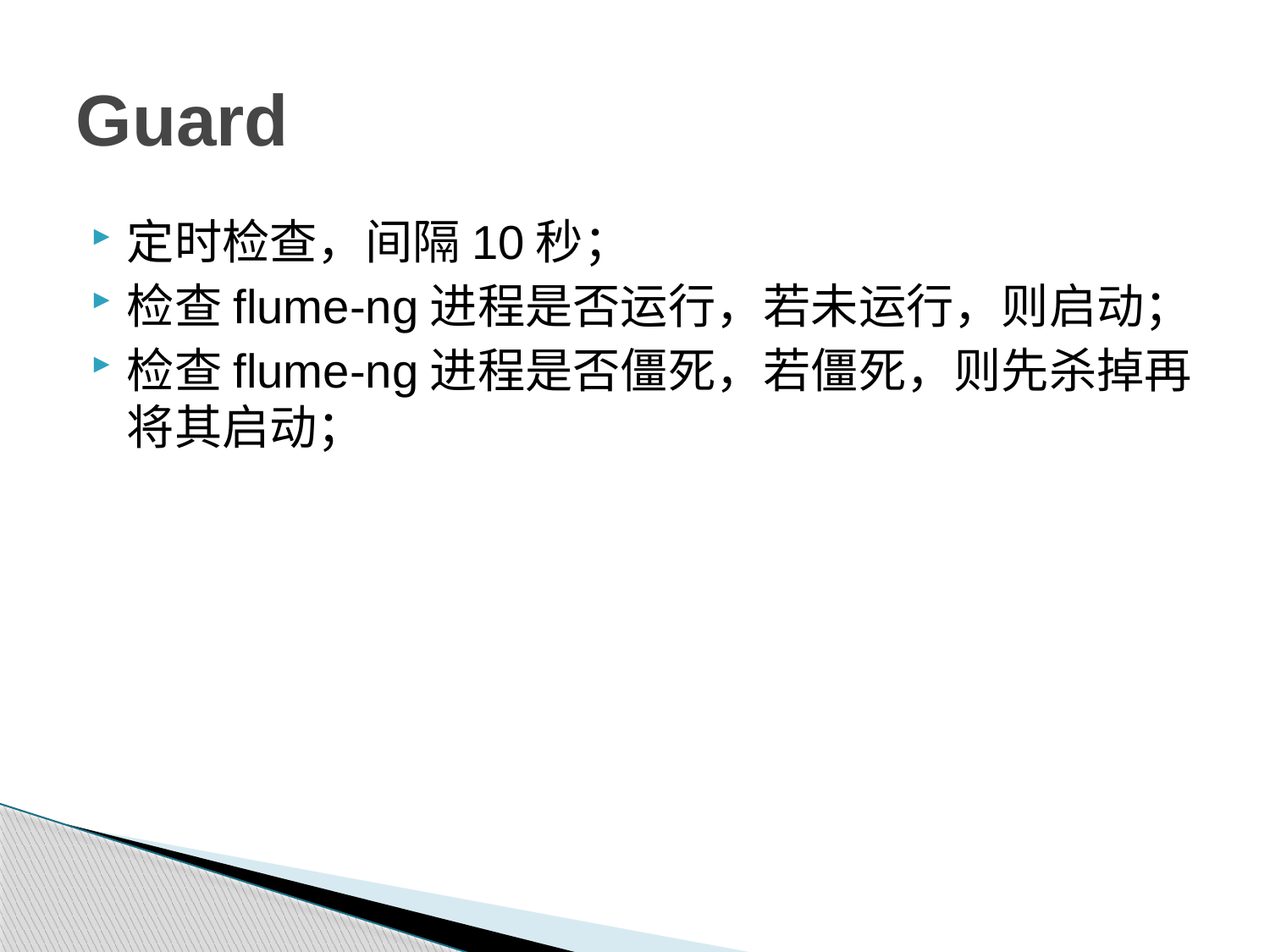

# Guard
定时检查，间隔10秒；
检查flume-ng进程是否运行，若未运行，则启动；
检查flume-ng进程是否僵死，若僵死，则先杀掉再将其启动；